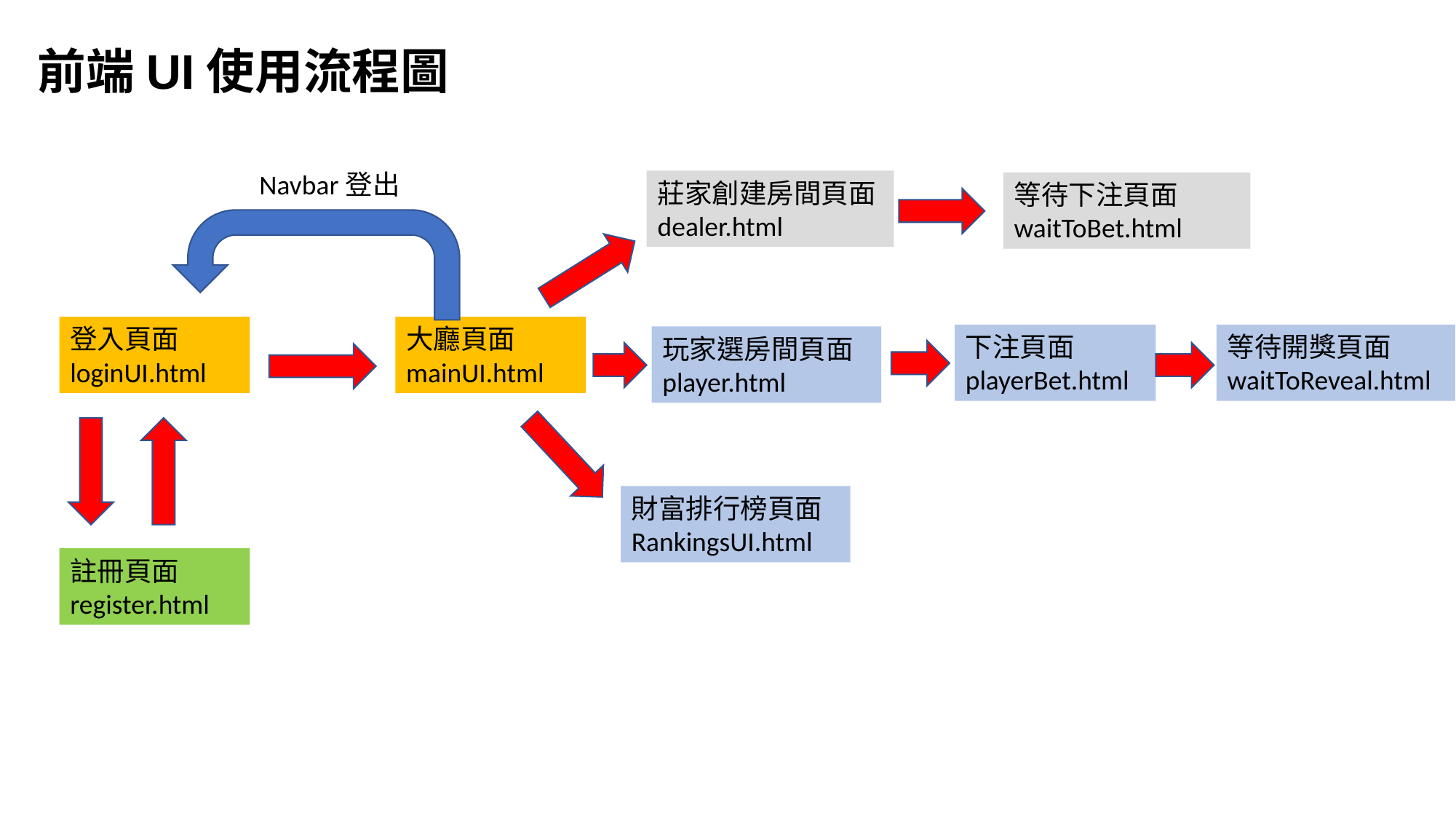

前端UI使用流程圖
Navbar登出
莊家創建房間頁面
dealer.html
等待下注頁面
waitToBet.html

登入頁面
loginUI.html
大廳頁面
mainUI.html
等待開獎頁面
waitToReveal.html
下注頁面
playerBet.html
玩家選房間頁面
player.html

財富排行榜頁面
RankingsUI.html
註冊頁面
register.html